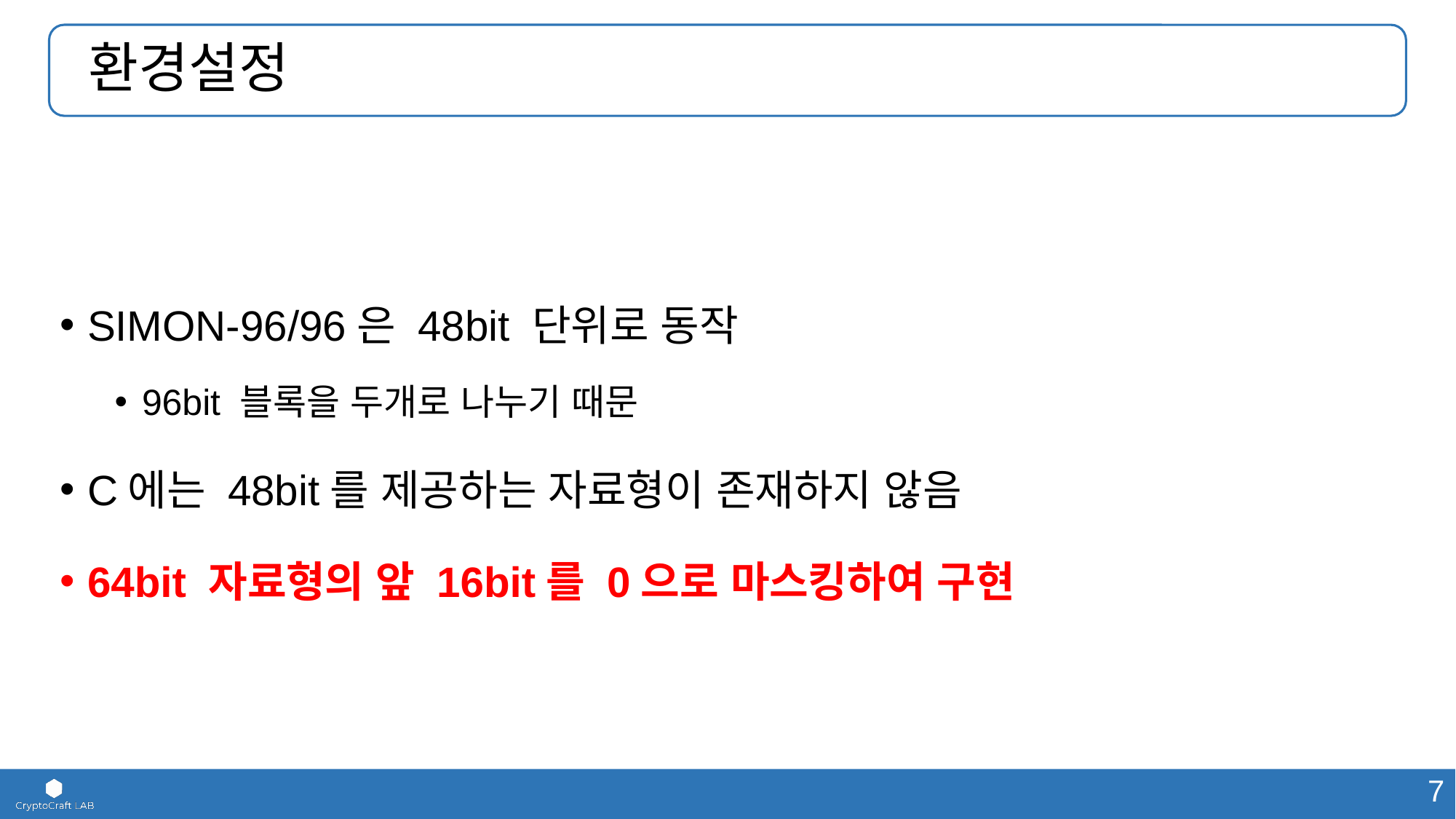

# 환경설정
SIMON-96/96은 48bit 단위로 동작
96bit 블록을 두개로 나누기 때문
C에는 48bit를 제공하는 자료형이 존재하지 않음
64bit 자료형의 앞 16bit를 0으로 마스킹하여 구현